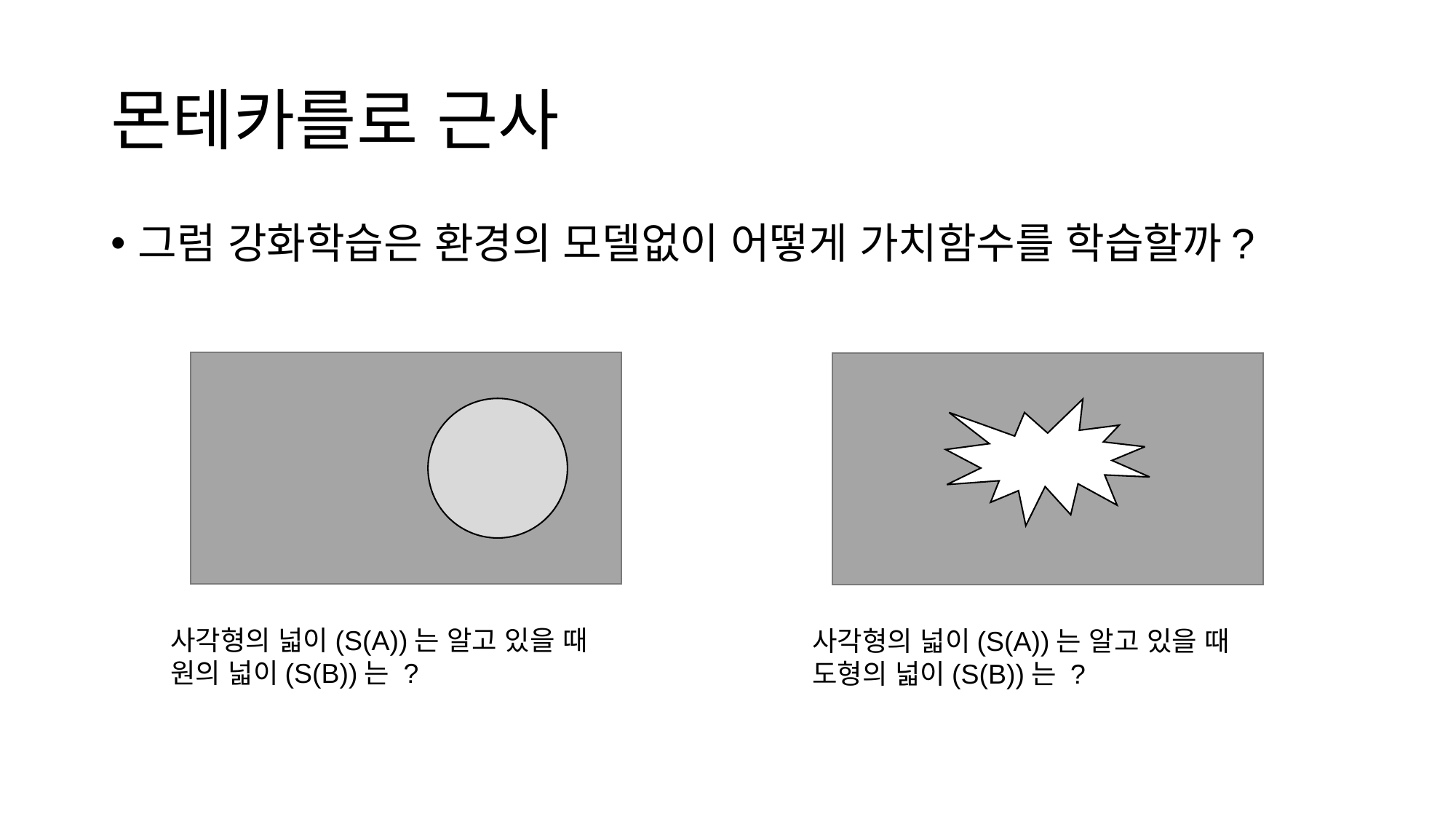

# 몬테카를로 근사
그럼 강화학습은 환경의 모델없이 어떻게 가치함수를 학습할까?

사각형의 넓이(S(A))는 알고 있을 때
원의 넓이(S(B))는 ?

사각형의 넓이(S(A))는 알고 있을 때
도형의 넓이(S(B))는 ?